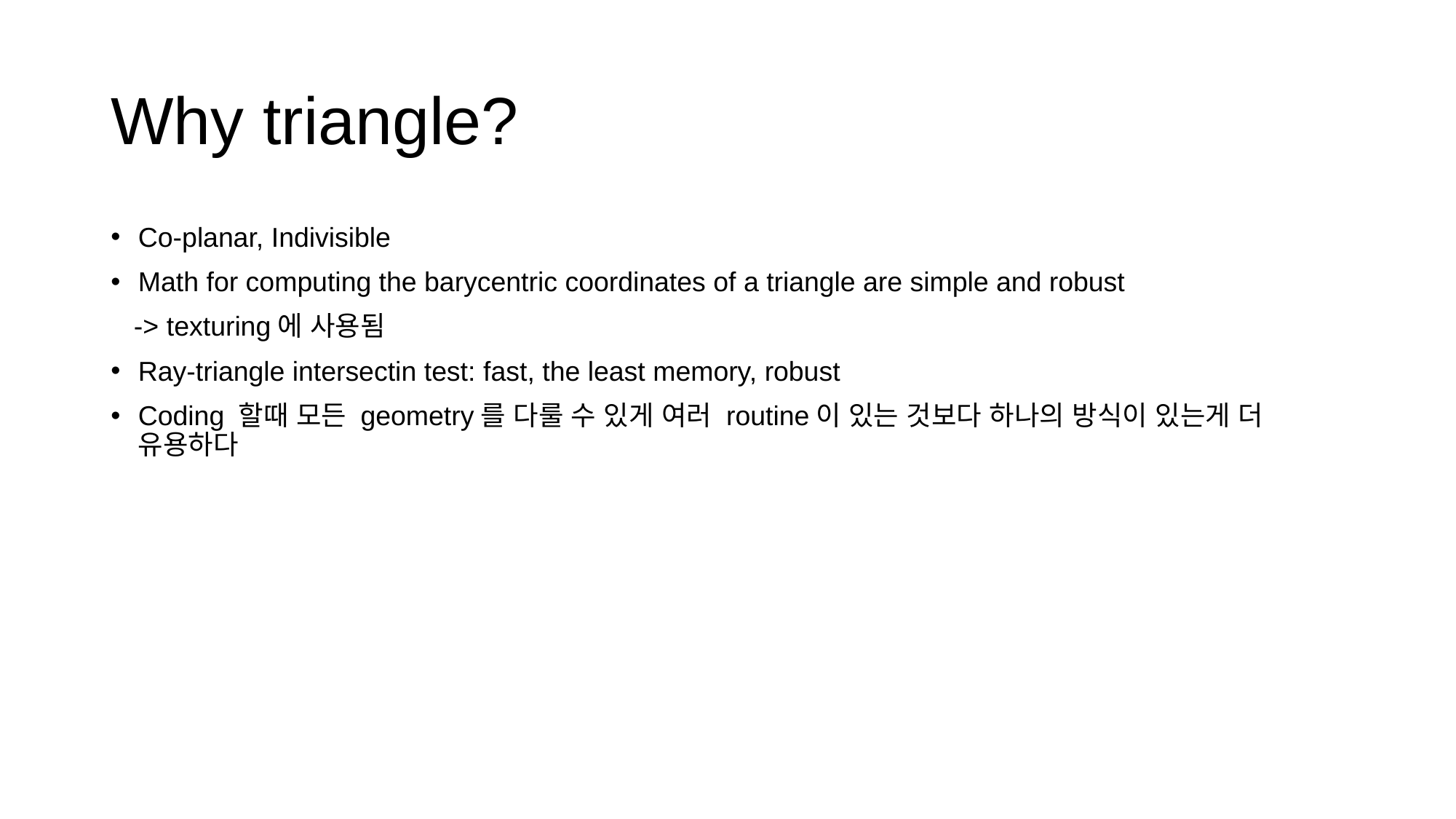

# Why triangle?
Co-planar, Indivisible
Math for computing the barycentric coordinates of a triangle are simple and robust
   -> texturing에 사용됨
Ray-triangle intersectin test: fast, the least memory, robust
Coding 할때 모든 geometry를 다룰 수 있게 여러 routine이 있는 것보다 하나의 방식이 있는게 더 유용하다